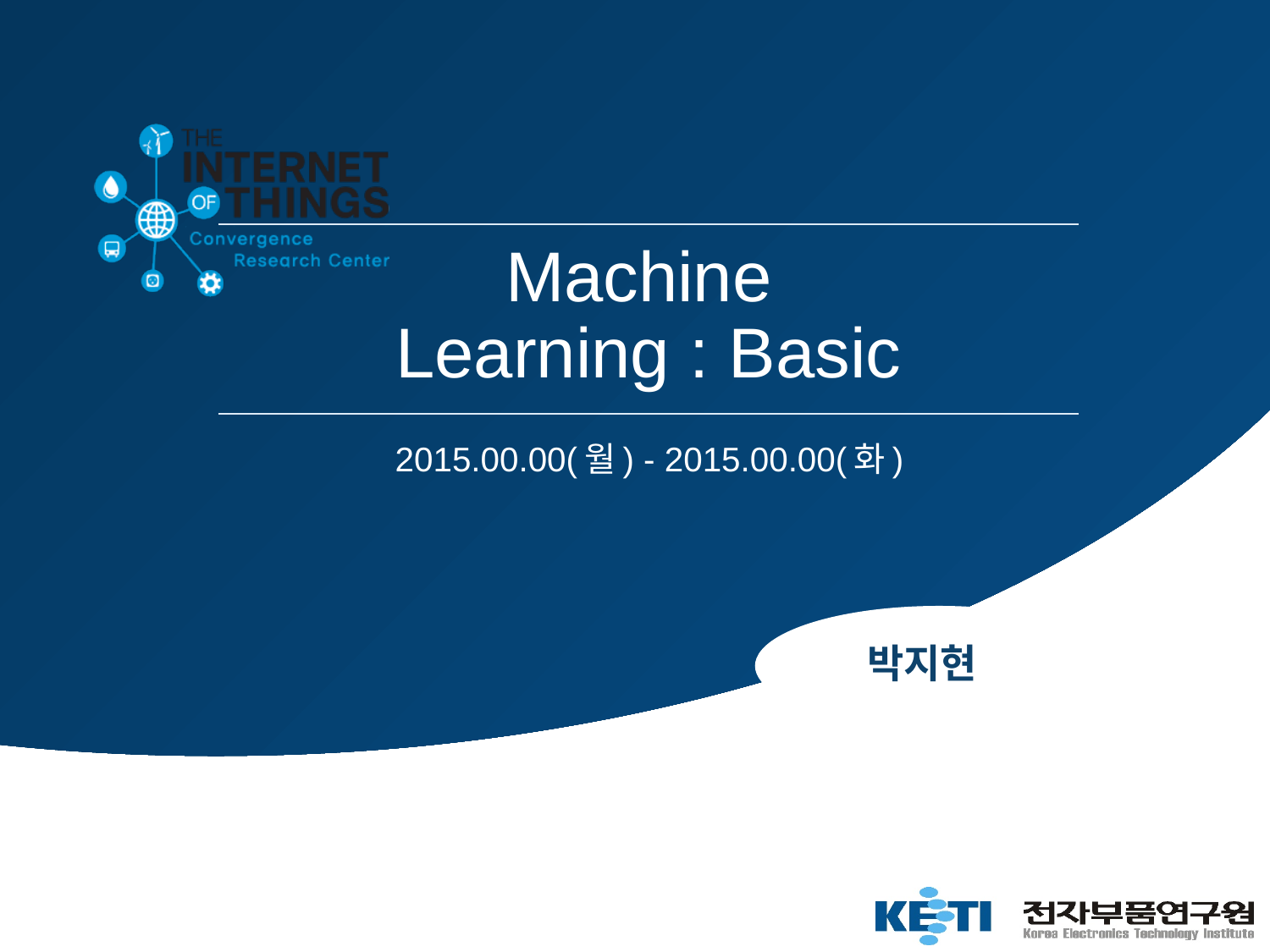

# Machine Learning : Basic
2015.00.00(월) - 2015.00.00(화)
박지현